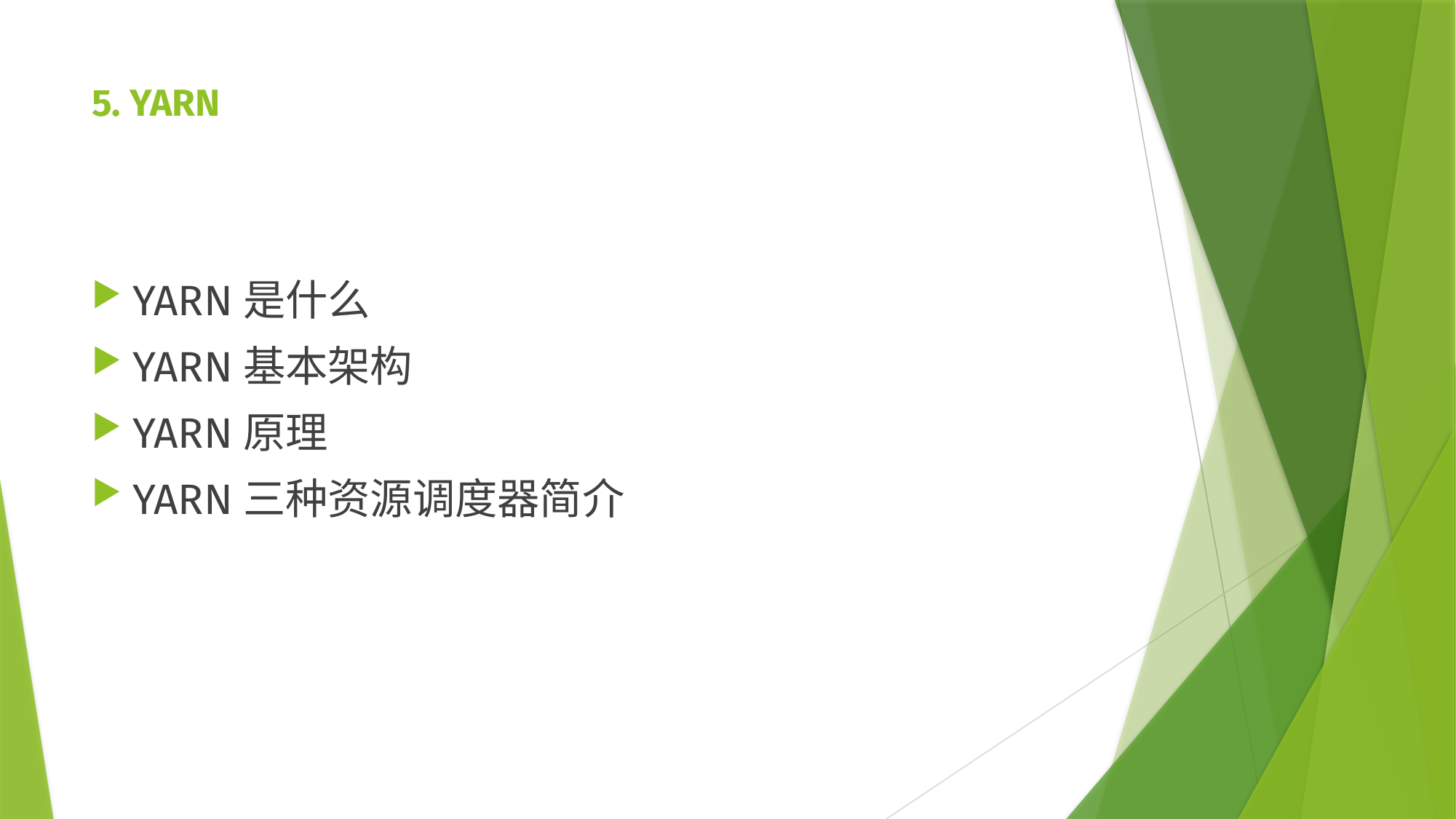

# 5. YARN

YARN是什么
YARN基本架构
YARN原理
YARN三种资源调度器简介